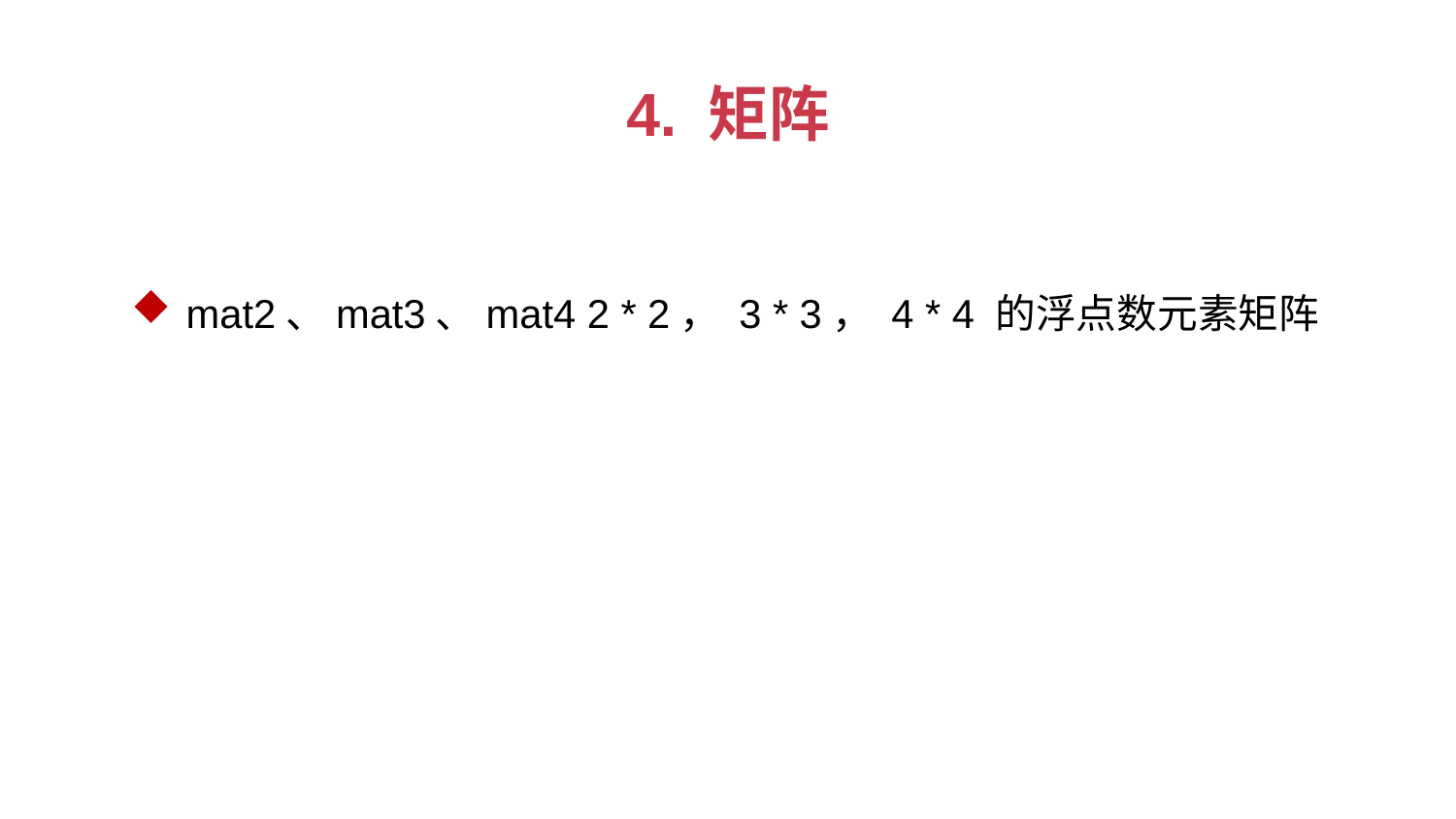

4. 矩阵
mat2、mat3、mat4 2 * 2， 3 * 3， 4 * 4 的浮点数元素矩阵